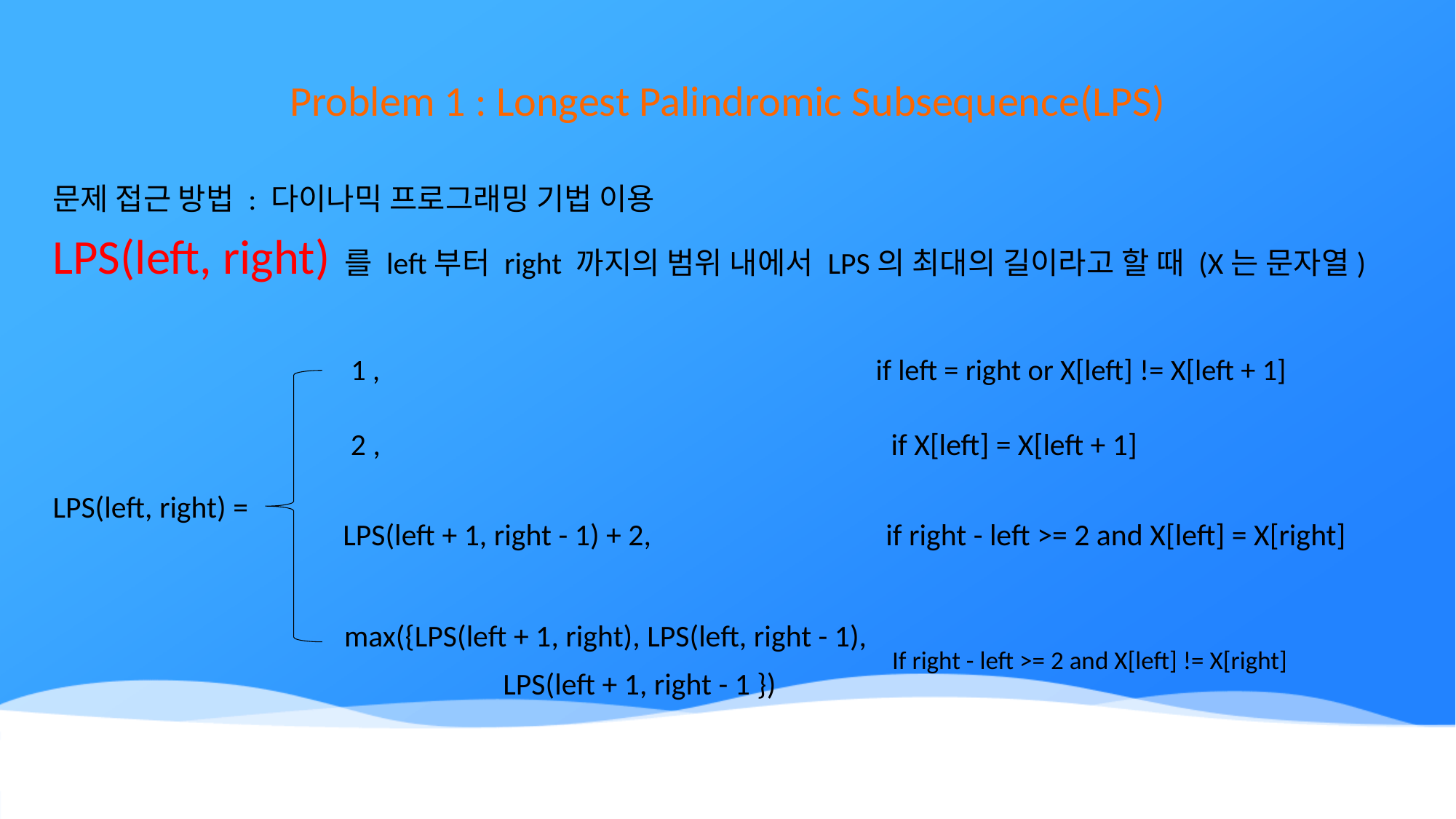

# Problem 1 : Longest Palindromic Subsequence(LPS)
문제 접근 방법 : 다이나믹 프로그래밍 기법 이용
LPS(left, right) 를 left부터 right 까지의 범위 내에서 LPS의 최대의 길이라고 할 때 (X는 문자열)

LPS(left, right) =

1 ,                                                                          if left = right or X[left] != X[left + 1]

2 ,                                                                          if X[left] = X[left + 1]
LPS(left + 1, right - 1) + 2,                                  if right - left >= 2 and X[left] = X[right]
max({LPS(left + 1, right), LPS(left, right - 1),
                       LPS(left + 1, right - 1 })
If right - left >= 2 and X[left] != X[right]